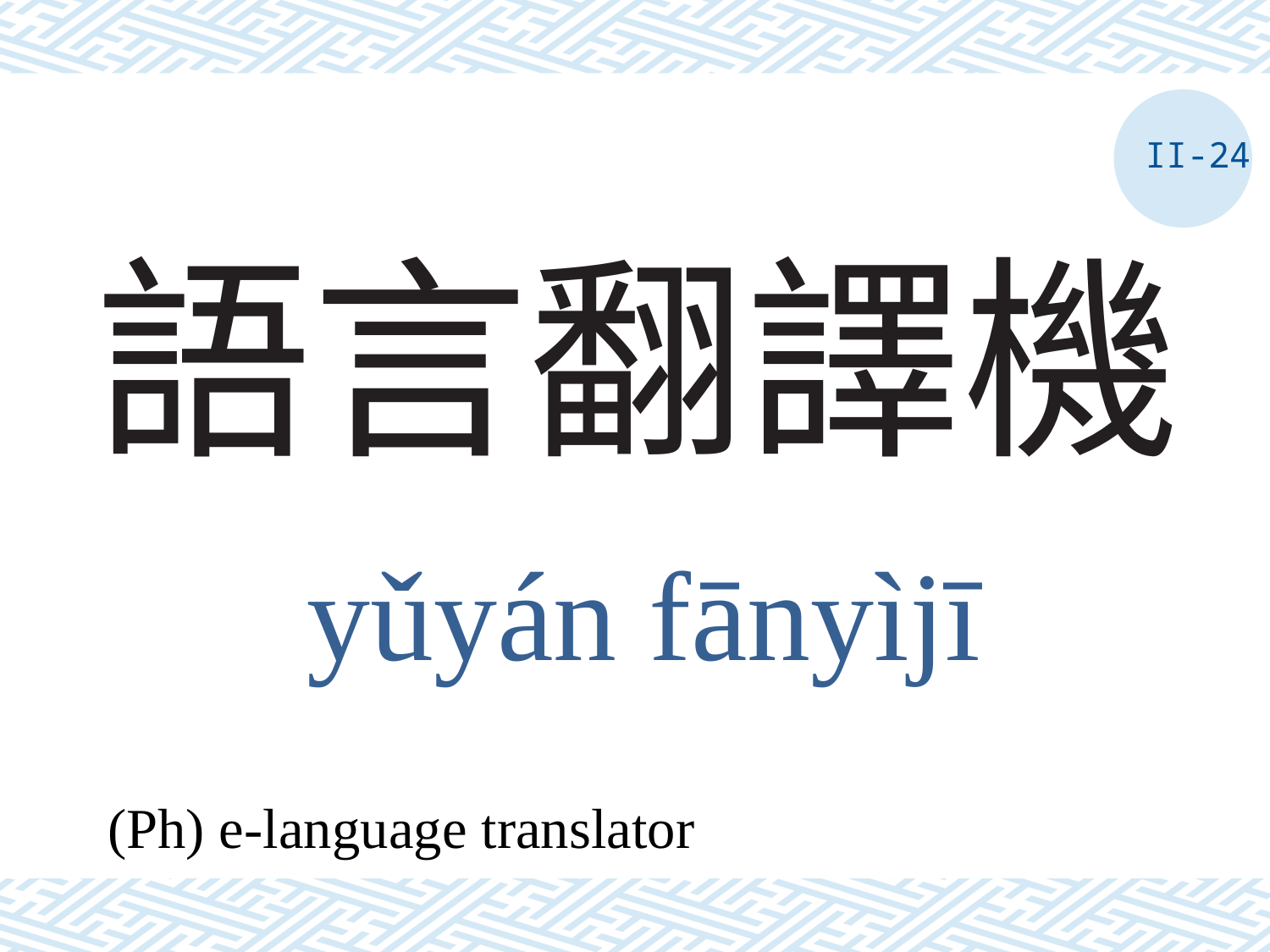

II-24

# 語言翻譯機
yǔyán fānyìjī
(Ph) e-language translator